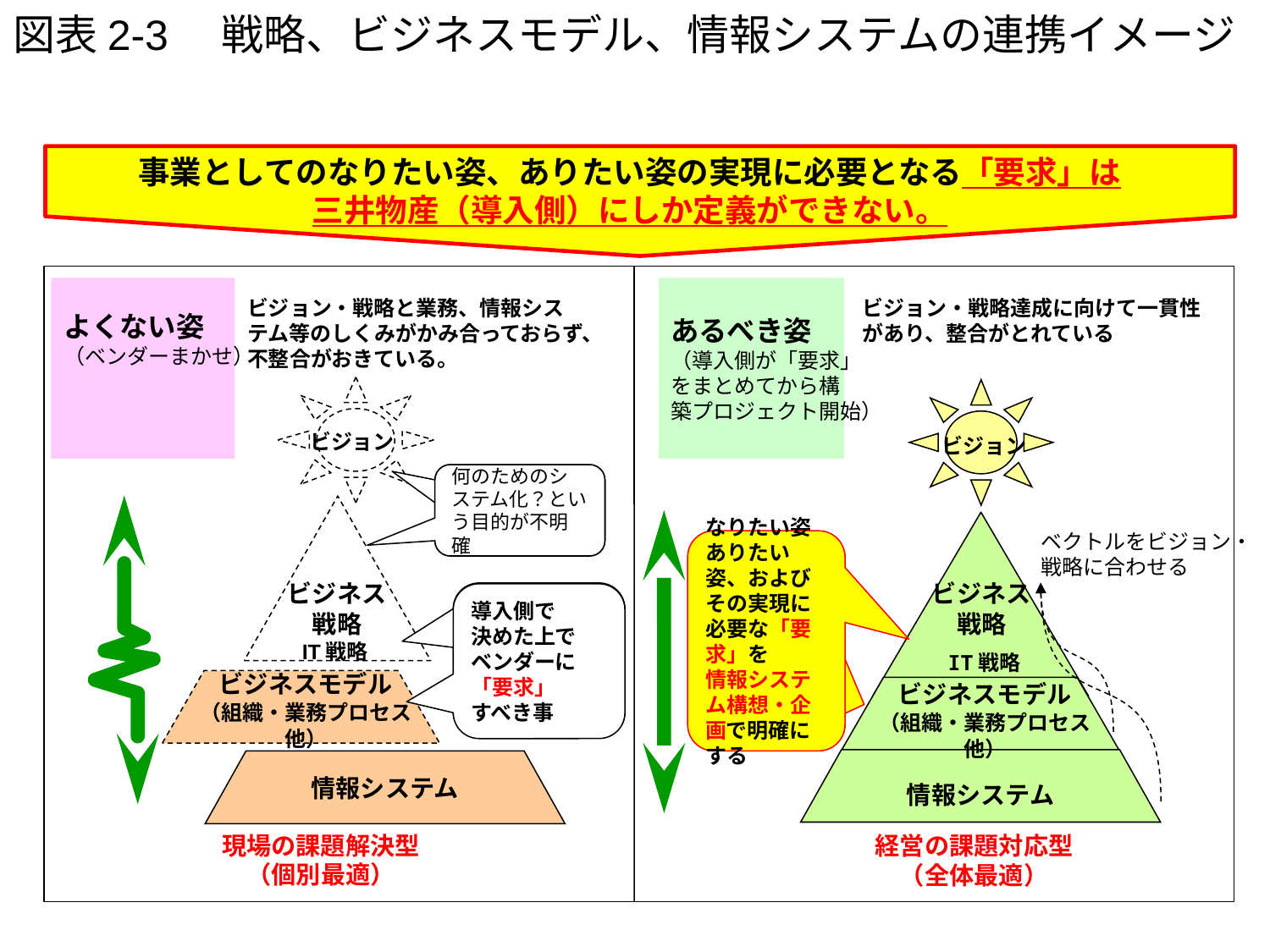

# 図表2-3　戦略、ビジネスモデル、情報システムの連携イメージ

事業としてのなりたい姿、ありたい姿の実現に必要となる「要求」は
三井物産（導入側）にしか定義ができない。

よくない姿
（ベンダーまかせ）

あるべき姿
（導入側が「要求」
をまとめてから構
築プロジェクト開始）
ビジョン・戦略と業務、情報システム等のしくみがかみ合っておらず、不整合がおきている。
ビジョン・戦略達成に向けて一貫性があり、整合がとれている

ビジョン
ビジョン

何のためのシステム化？という目的が不明確

ベクトルをビジョン・
戦略に合わせる
なりたい姿
ありたい姿、およびその実現に必要な「要求」を
情報システム構想・企画で明確にする
ありたい姿
なりたい姿実現に必要な「要求」をまとめる事が成功のカギ
IT支援組織・ベンダーは詳しく
知らない
部分
導入側で
決めた上で
ベンダーに
「要求」
すべき事
ビジネス
戦略
ビジネス
戦略
IT戦略
IT戦略

ビジネスモデル
（組織・業務プロセス他）
ビジネスモデル
（組織・業務プロセス他）

情報システム
情報システム
現場の課題解決型
（個別最適）
経営の課題対応型
（全体最適）